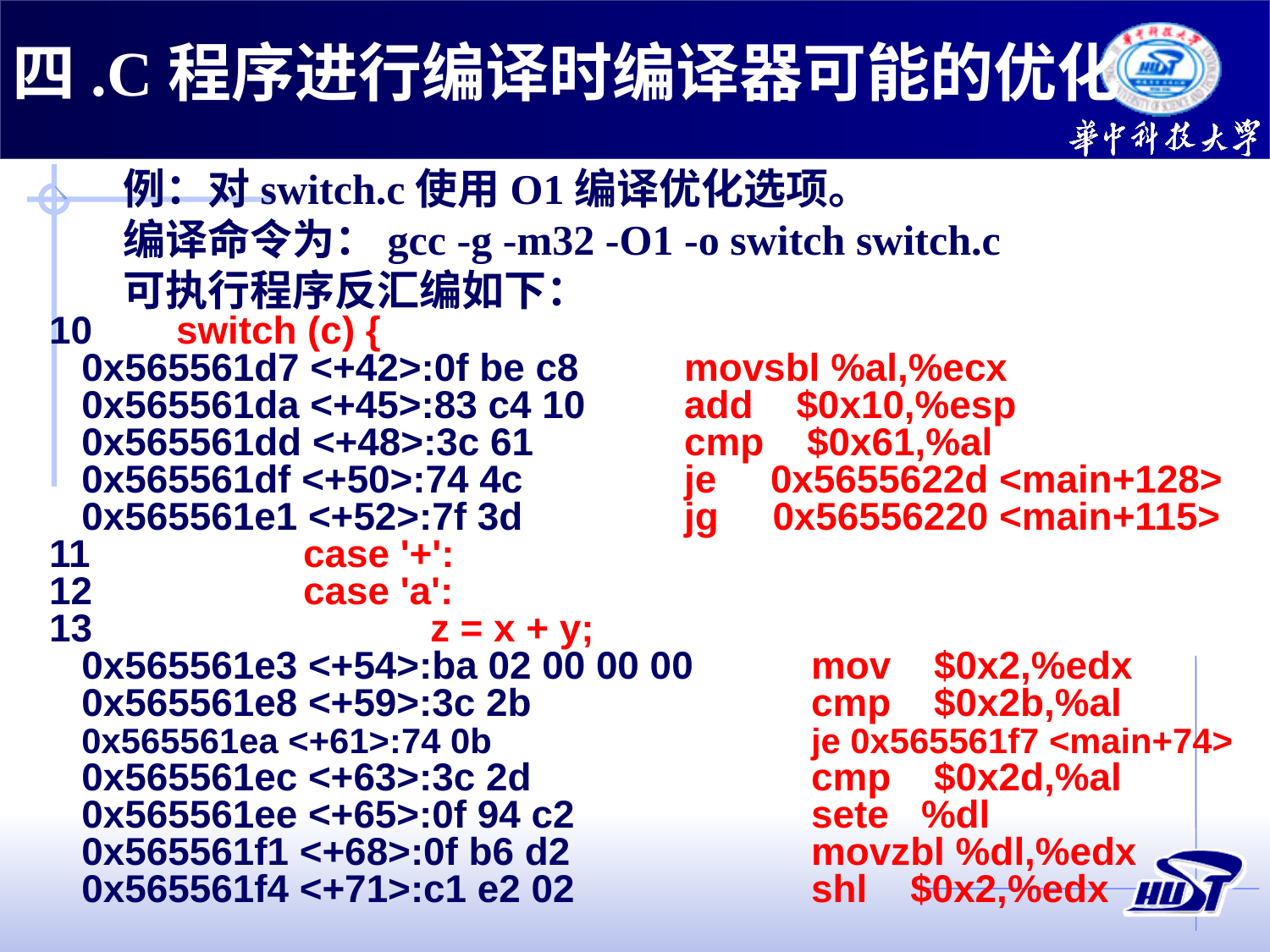

四.C程序进行编译时编译器可能的优化
例：对switch.c使用O1编译优化选项。
编译命令为：gcc -g -m32 -O1 -o switch switch.c
可执行程序反汇编如下：
10	switch (c) {
   0x565561d7 <+42>:0f be c8	movsbl %al,%ecx
   0x565561da <+45>:83 c4 10	add    $0x10,%esp
   0x565561dd <+48>:3c 61		cmp    $0x61,%al
   0x565561df <+50>:74 4c		je     0x5655622d <main+128>
   0x565561e1 <+52>:7f 3d		jg     0x56556220 <main+115>
11		case '+':
12		case 'a':
13			z = x + y;
   0x565561e3 <+54>:ba 02 00 00 00	mov    $0x2,%edx
   0x565561e8 <+59>:3c 2b			cmp    $0x2b,%al
   0x565561ea <+61>:74 0b			je 0x565561f7 <main+74>
   0x565561ec <+63>:3c 2d			cmp    $0x2d,%al
   0x565561ee <+65>:0f 94 c2		sete   %dl
   0x565561f1 <+68>:0f b6 d2		movzbl %dl,%edx
   0x565561f4 <+71>:c1 e2 02		shl    $0x2,%edx